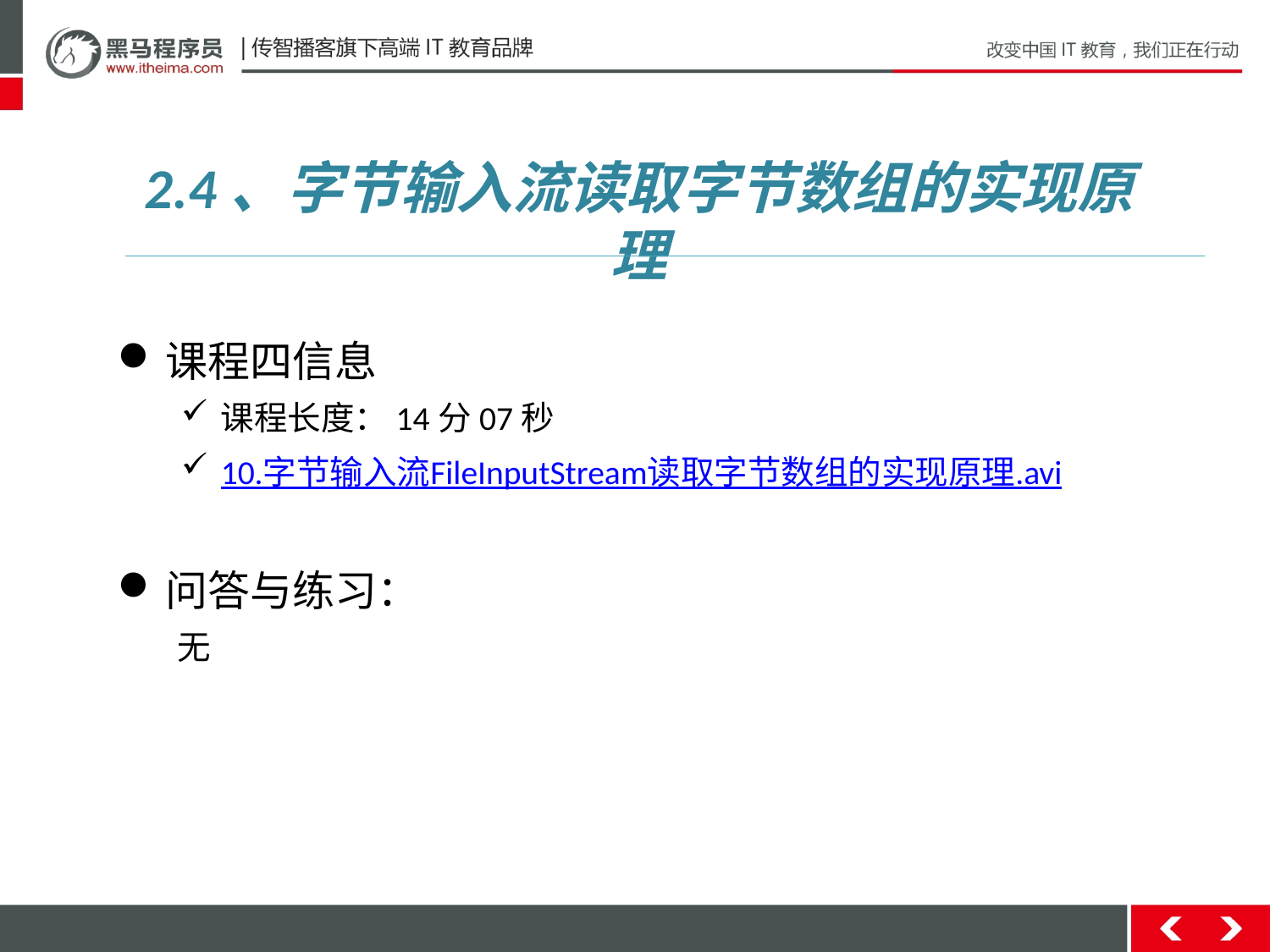

2.4、字节输入流读取字节数组的实现原理

课程四信息
课程长度：14分07秒
10.字节输入流FileInputStream读取字节数组的实现原理.avi

问答与练习：
       无